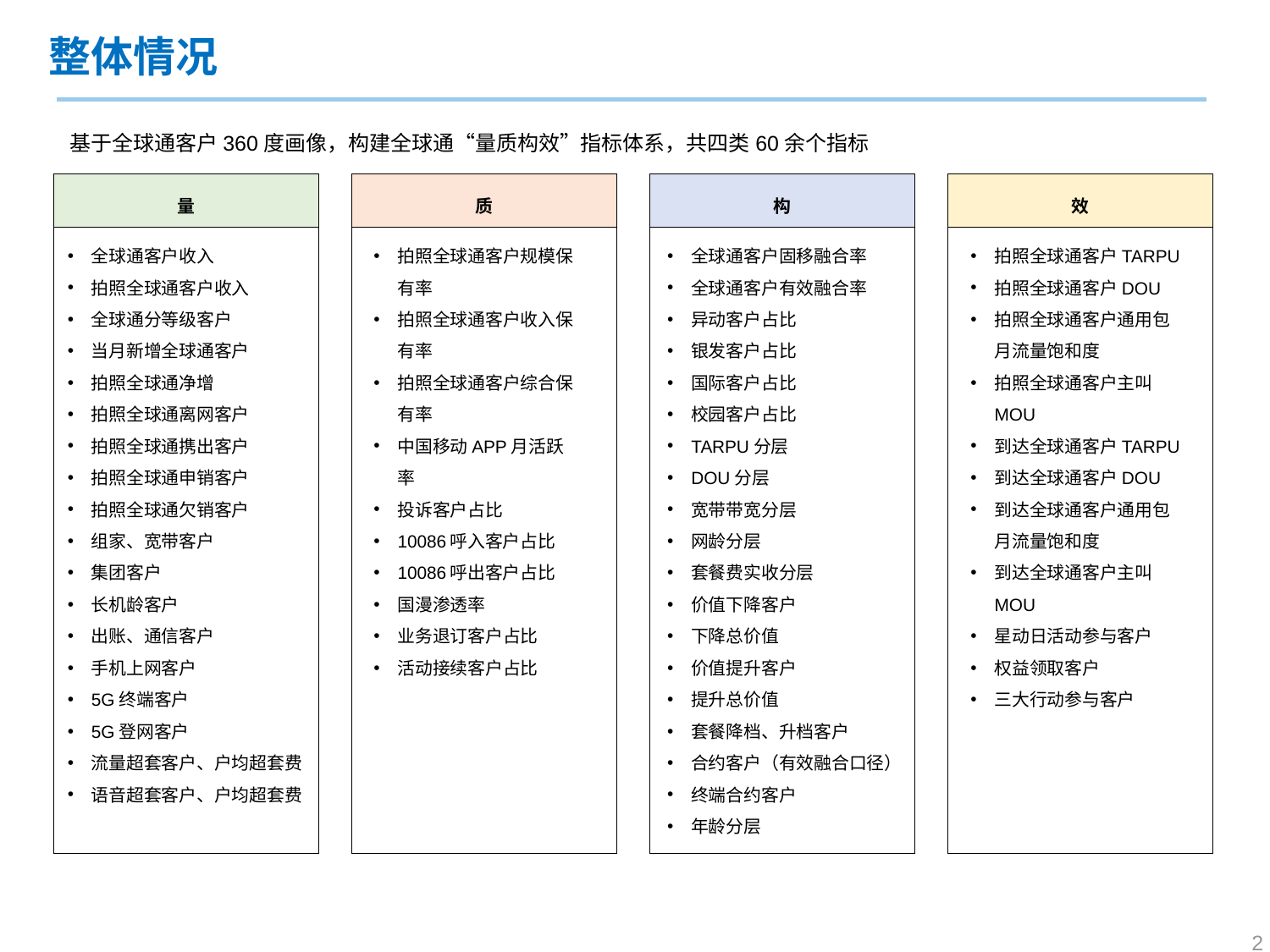

整体情况
基于全球通客户360度画像，构建全球通“量质构效”指标体系，共四类60余个指标
| 量 |  | 质 |  | 构 |  | 效 |
| --- | --- | --- | --- | --- | --- | --- |
|  |  |  |  |  |  |  |
全球通客户收入
拍照全球通客户收入
全球通分等级客户
当月新增全球通客户
拍照全球通净增
拍照全球通离网客户
拍照全球通携出客户
拍照全球通申销客户
拍照全球通欠销客户
组家、宽带客户
集团客户
长机龄客户
出账、通信客户
手机上网客户
5G终端客户
5G登网客户
流量超套客户、户均超套费
语音超套客户、户均超套费
拍照全球通客户规模保有率
拍照全球通客户收入保有率
拍照全球通客户综合保有率
中国移动APP月活跃率
投诉客户占比
10086呼入客户占比
10086呼出客户占比
国漫渗透率
业务退订客户占比
活动接续客户占比
全球通客户固移融合率
全球通客户有效融合率
异动客户占比
银发客户占比
国际客户占比
校园客户占比
TARPU分层
DOU分层
宽带带宽分层
网龄分层
套餐费实收分层
价值下降客户
下降总价值
价值提升客户
提升总价值
套餐降档、升档客户
合约客户（有效融合口径）
终端合约客户
年龄分层
拍照全球通客户TARPU
拍照全球通客户DOU
拍照全球通客户通用包月流量饱和度
拍照全球通客户主叫MOU
到达全球通客户TARPU
到达全球通客户DOU
到达全球通客户通用包月流量饱和度
到达全球通客户主叫MOU
星动日活动参与客户
权益领取客户
三大行动参与客户